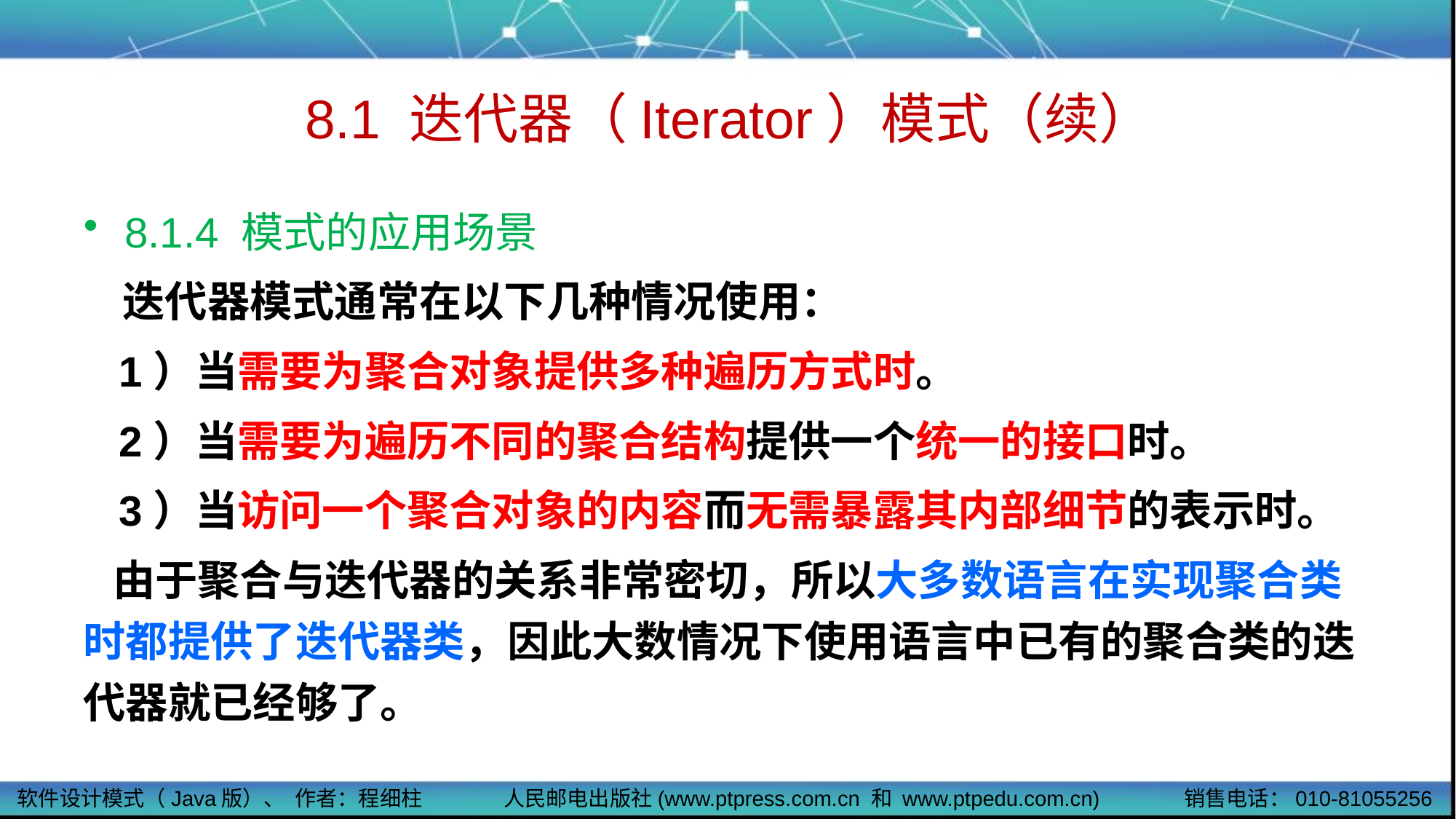

# 8.1 迭代器（Iterator）模式（续）
8.1.4 模式的应用场景
   迭代器模式通常在以下几种情况使用：
   1）当需要为聚合对象提供多种遍历方式时。
   2）当需要为遍历不同的聚合结构提供一个统一的接口时。
   3）当访问一个聚合对象的内容而无需暴露其内部细节的表示时。
  由于聚合与迭代器的关系非常密切，所以大多数语言在实现聚合类时都提供了迭代器类，因此大数情况下使用语言中已有的聚合类的迭代器就已经够了。
软件设计模式（Java版）、  作者：程细柱
人民邮电出版社(www.ptpress.com.cn 和 www.ptpedu.com.cn)
销售电话：010-81055256